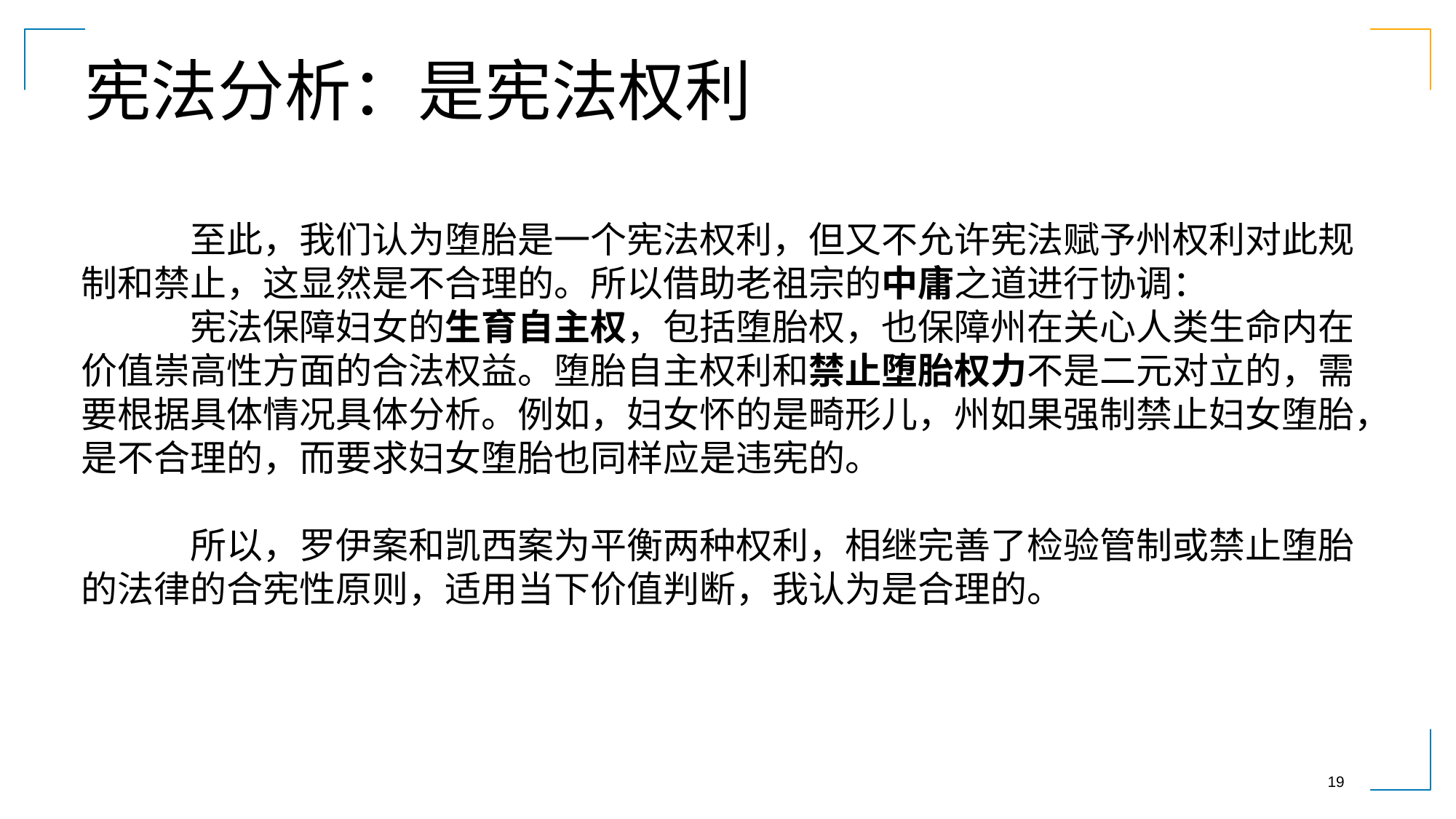

宪法分析：是宪法权利
	至此，我们认为堕胎是一个宪法权利，但又不允许宪法赋予州权利对此规制和禁止，这显然是不合理的。所以借助老祖宗的中庸之道进行协调：
	宪法保障妇女的生育自主权，包括堕胎权，也保障州在关心人类生命内在价值崇高性方面的合法权益。堕胎自主权利和禁止堕胎权力不是二元对立的，需要根据具体情况具体分析。例如，妇女怀的是畸形儿，州如果强制禁止妇女堕胎，是不合理的，而要求妇女堕胎也同样应是违宪的。

	所以，罗伊案和凯西案为平衡两种权利，相继完善了检验管制或禁止堕胎的法律的合宪性原则，适用当下价值判断，我认为是合理的。

19